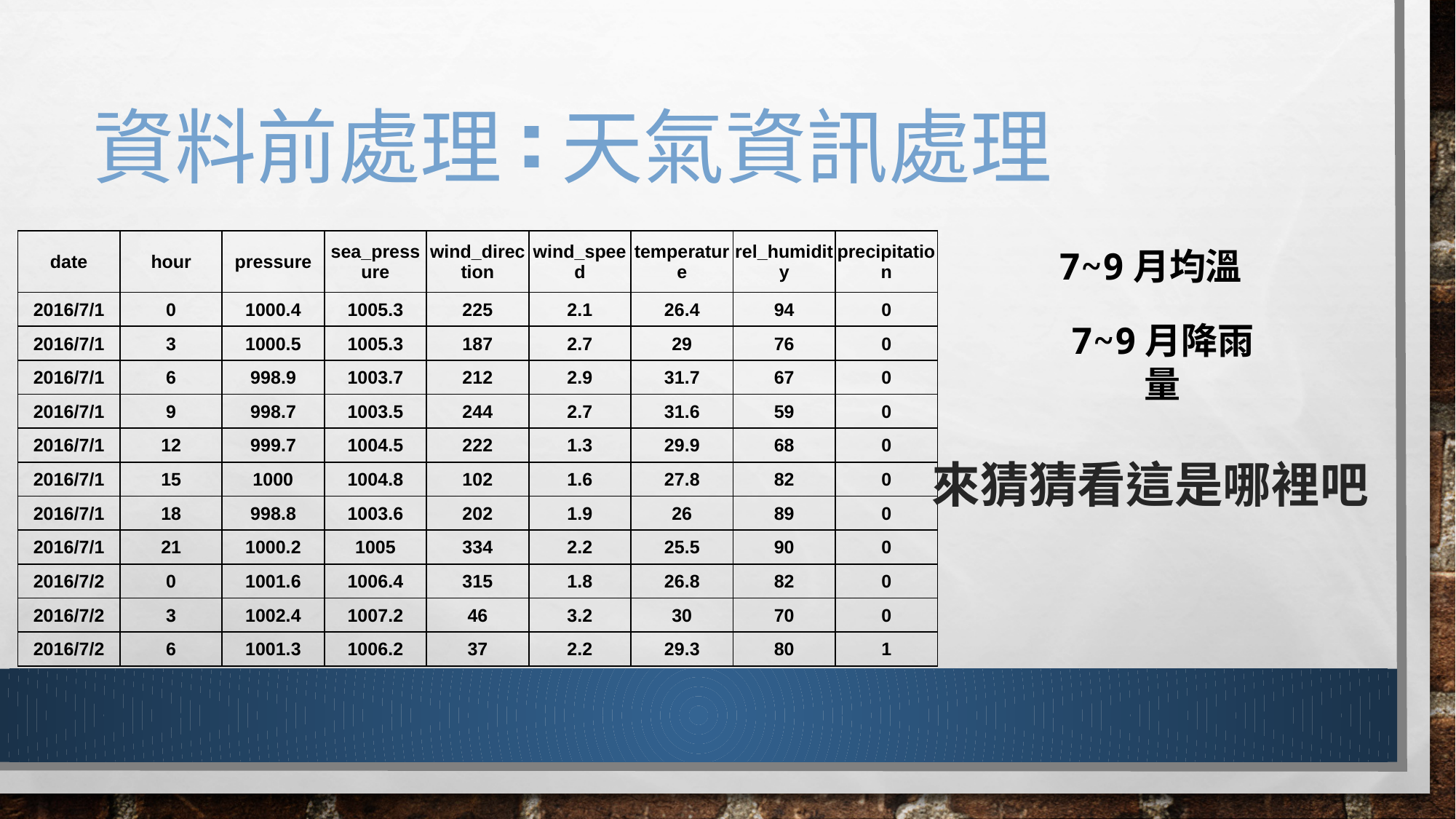

# 資料前處理:天氣資訊處理
| date | hour | pressure | sea\_pressure | wind\_direction | wind\_speed | temperature | rel\_humidity | precipitation |
| --- | --- | --- | --- | --- | --- | --- | --- | --- |
| 2016/7/1 | 0 | 1000.4 | 1005.3 | 225 | 2.1 | 26.4 | 94 | 0 |
| 2016/7/1 | 3 | 1000.5 | 1005.3 | 187 | 2.7 | 29 | 76 | 0 |
| 2016/7/1 | 6 | 998.9 | 1003.7 | 212 | 2.9 | 31.7 | 67 | 0 |
| 2016/7/1 | 9 | 998.7 | 1003.5 | 244 | 2.7 | 31.6 | 59 | 0 |
| 2016/7/1 | 12 | 999.7 | 1004.5 | 222 | 1.3 | 29.9 | 68 | 0 |
| 2016/7/1 | 15 | 1000 | 1004.8 | 102 | 1.6 | 27.8 | 82 | 0 |
| 2016/7/1 | 18 | 998.8 | 1003.6 | 202 | 1.9 | 26 | 89 | 0 |
| 2016/7/1 | 21 | 1000.2 | 1005 | 334 | 2.2 | 25.5 | 90 | 0 |
| 2016/7/2 | 0 | 1001.6 | 1006.4 | 315 | 1.8 | 26.8 | 82 | 0 |
| 2016/7/2 | 3 | 1002.4 | 1007.2 | 46 | 3.2 | 30 | 70 | 0 |
| 2016/7/2 | 6 | 1001.3 | 1006.2 | 37 | 2.2 | 29.3 | 80 | 1 |
7~9月均溫
7~9月降雨量
來猜猜看這是哪裡吧